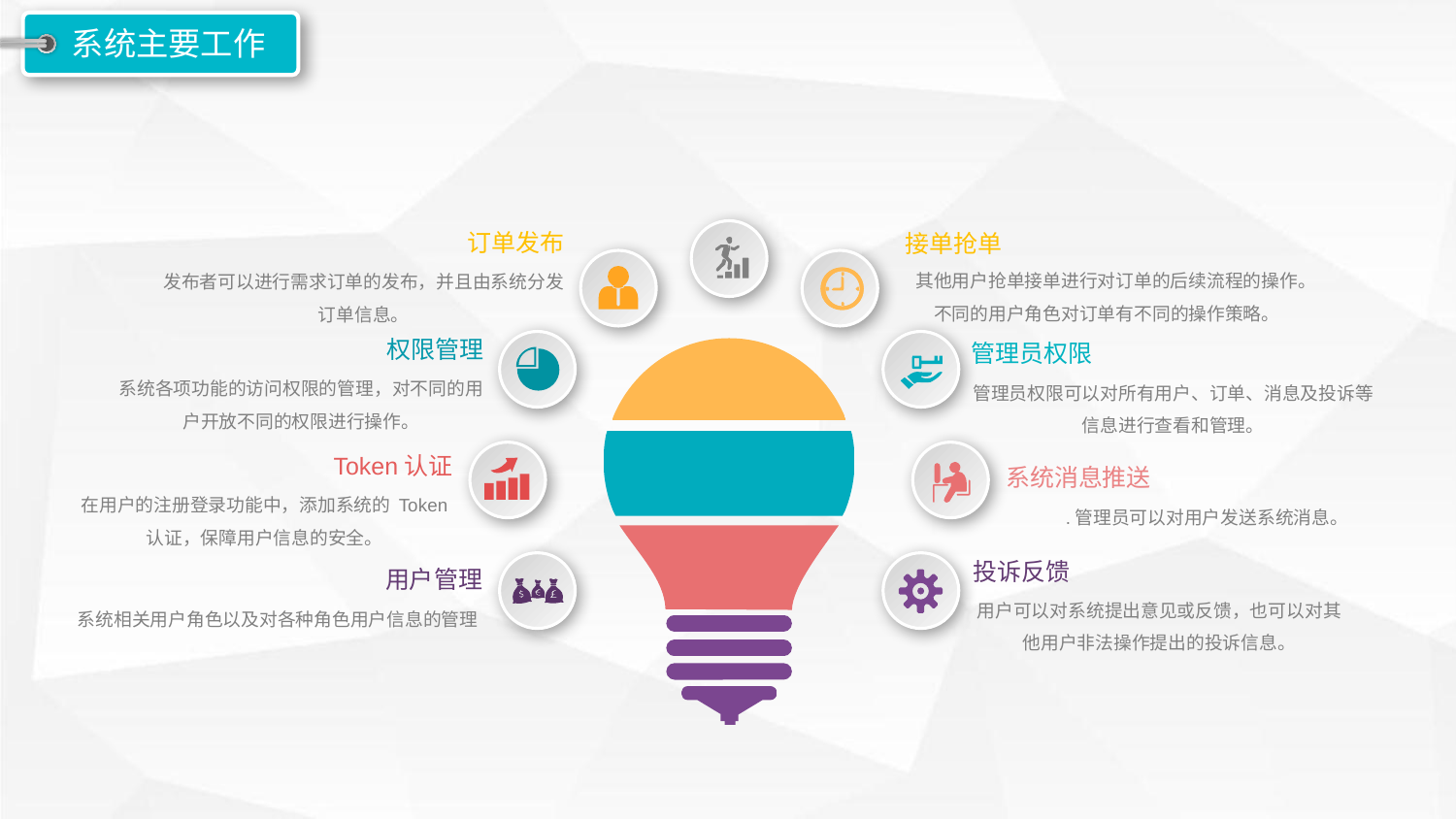

系统主要工作

订单发布
发布者可以进行需求订单的发布，并且由系统分发订单信息。

接单抢单
其他用户抢单接单进行对订单的后续流程的操作。不同的用户角色对订单有不同的操作策略。

权限管理
系统各项功能的访问权限的管理，对不同的用户开放不同的权限进行操作。
管理员权限
管理员权限可以对所有用户、订单、消息及投诉等信息进行查看和管理。

Token认证
在用户的注册登录功能中，添加系统的 Token 认证，保障用户信息的安全。
系统消息推送
.管理员可以对用户发送系统消息。

投诉反馈
用户可以对系统提出意见或反馈，也可以对其他用户非法操作提出的投诉信息。

用户管理
系统相关用户角色以及对各种角色用户信息的管理